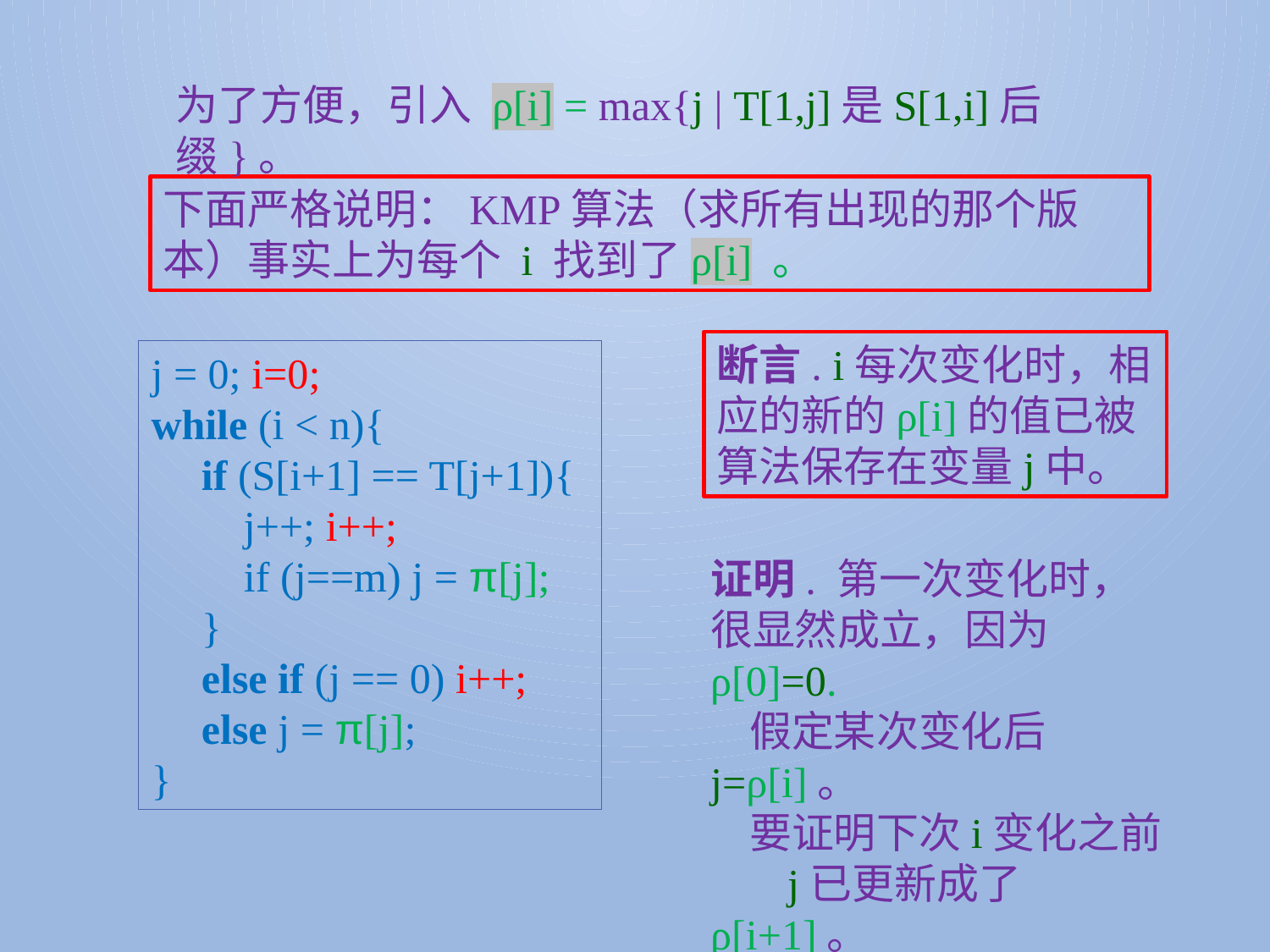

为了方便，引入 ρ[i] = max{j | T[1,j]是S[1,i]后缀}。
下面严格说明：KMP算法（求所有出现的那个版本）事实上为每个 i 找到了ρ[i] 。
断言. i每次变化时，相应的新的ρ[i]的值已被算法保存在变量j中。
j = 0; i=0;
while (i < n){
if (S[i+1] == T[j+1]){
    j++; i++;
    if (j==m) j = π[j];
}
else if (j == 0) i++;
else j = π[j];
}
证明. 第一次变化时，很显然成立，因为ρ[0]=0.
   假定某次变化后j=ρ[i]。
   要证明下次i变化之前
       j已更新成了ρ[i+1]。